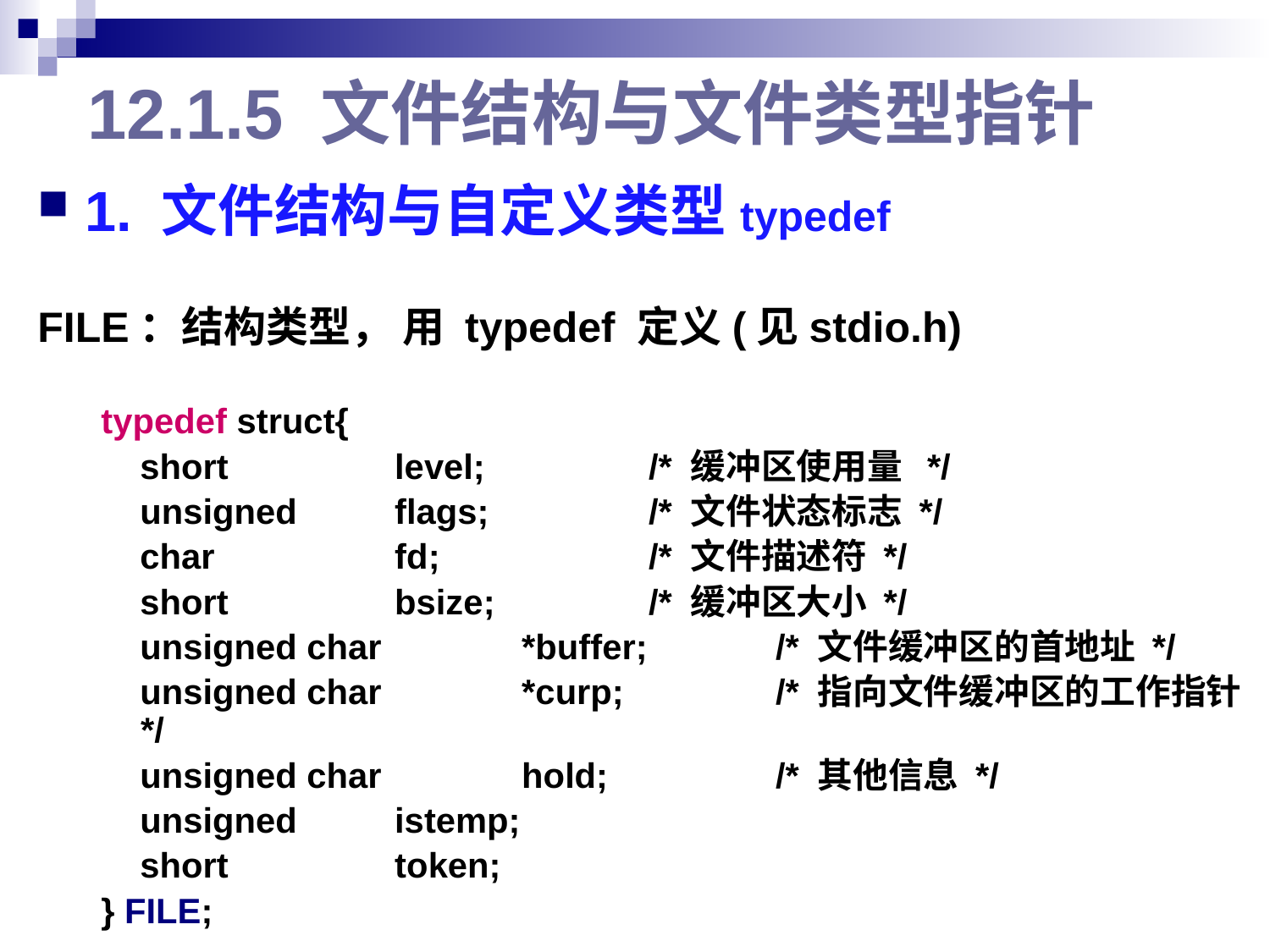

# 12.1.5 文件结构与文件类型指针
1. 文件结构与自定义类型typedef

FILE：结构类型， 用 typedef 定义(见stdio.h)

typedef struct{
    short                	level;        	/* 缓冲区使用量  */
    unsigned       	flags;        	/* 文件状态标志 */
    char                 	fd;           	/* 文件描述符 */
    short                	bsize;        	/* 缓冲区大小 */
    unsigned char   	*buffer;   	/* 文件缓冲区的首地址 */
    unsigned char  	*curp;     	/* 指向文件缓冲区的工作指针 */
    unsigned char   	hold;         	/* 其他信息 */
    unsigned        	istemp;
    short           	token;
} FILE;